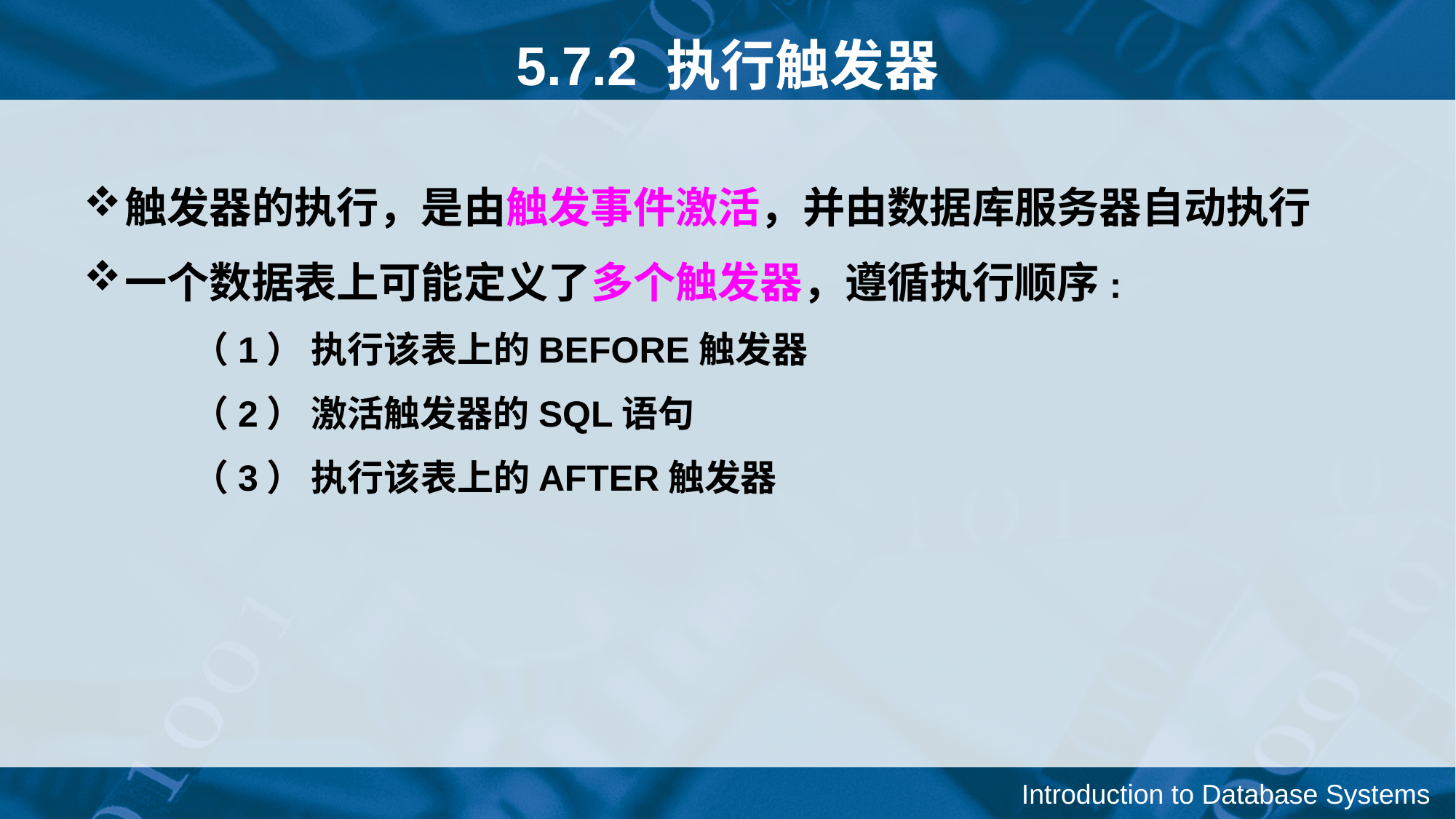

5.7.2 执行触发器
触发器的执行，是由触发事件激活，并由数据库服务器自动执行
一个数据表上可能定义了多个触发器，遵循执行顺序:
（1） 执行该表上的BEFORE触发器
（2） 激活触发器的SQL语句
（3） 执行该表上的AFTER触发器